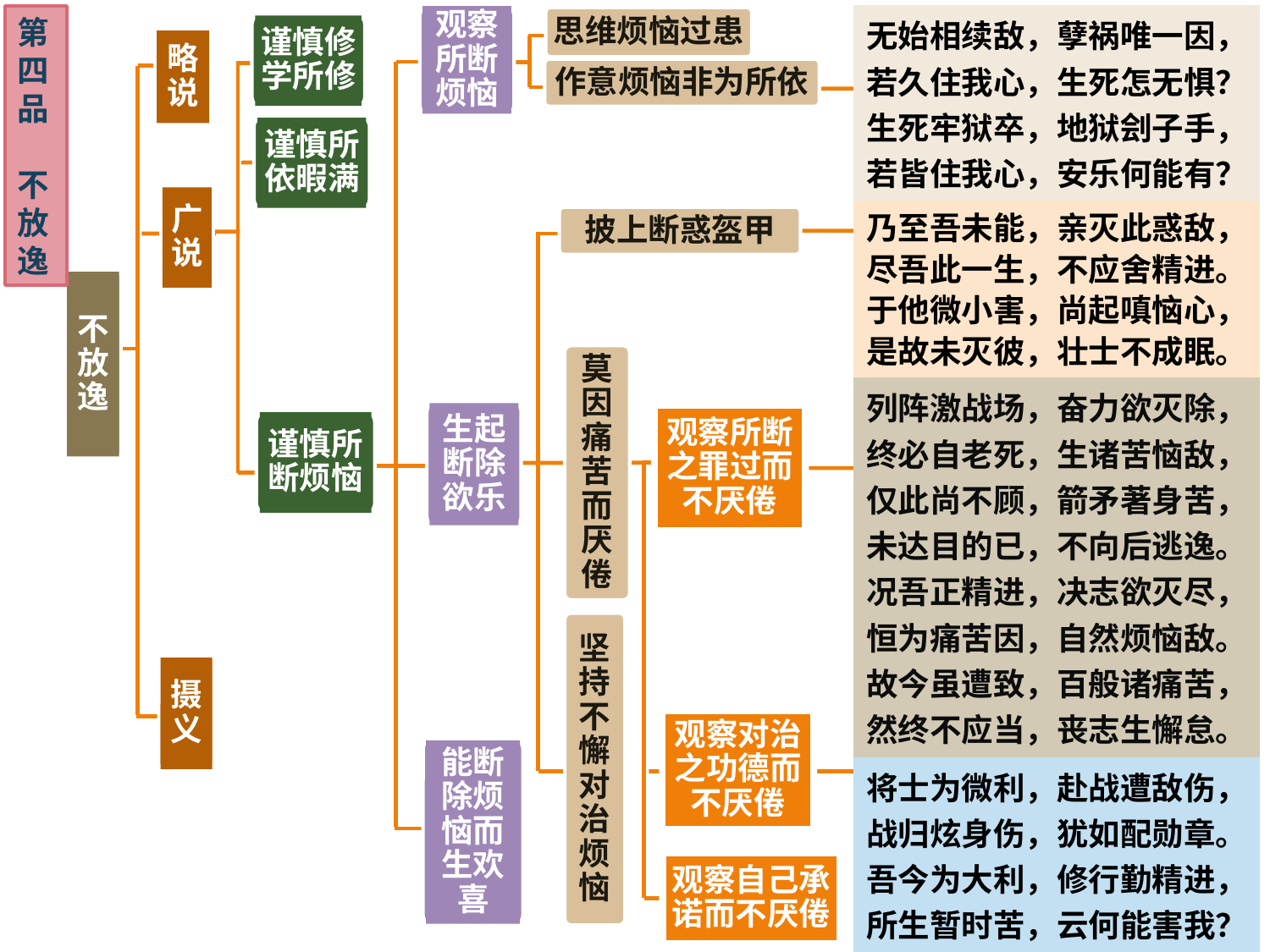

| 无始相续敌，孽祸唯一因，若久住我心，生死怎无惧？生死牢狱卒，地狱刽子手，若皆住我心，安乐何能有？ |
| --- |
| 乃至吾未能，亲灭此惑敌，尽吾此一生，不应舍精进。于他微小害，尚起嗔恼心，是故未灭彼，壮士不成眠。 |
| 列阵激战场，奋力欲灭除，终必自老死，生诸苦恼敌，仅此尚不顾，箭矛著身苦，未达目的已，不向后逃逸。况吾正精进，决志欲灭尽，恒为痛苦因，自然烦恼敌。故今虽遭致，百般诸痛苦，然终不应当，丧志生懈怠。 |
| 将士为微利，赴战遭敌伤，战归炫身伤，犹如配勋章。吾今为大利，修行勤精进，所生暂时苦，云何能害我？渔夫与屠户，农牧等凡俗，唯念己自身，求活维生计，犹忍寒与热，疲困诸艰辛。我今为众乐，云何不稍忍？ |
第四品
  不放逸

观察所断烦恼

思维烦恼过患

谨慎修学所修

略说

作意烦恼非为所依

谨慎所依暇满

广说

披上断惑盔甲

不放逸

莫因痛苦而厌倦

生起断除欲乐

观察所断之罪过而不厌倦

谨慎所断烦恼

坚持不懈对治烦恼

摄义

观察对治之功德而不厌倦

能断除烦恼而生欢喜

观察自己承诺而不厌倦
4